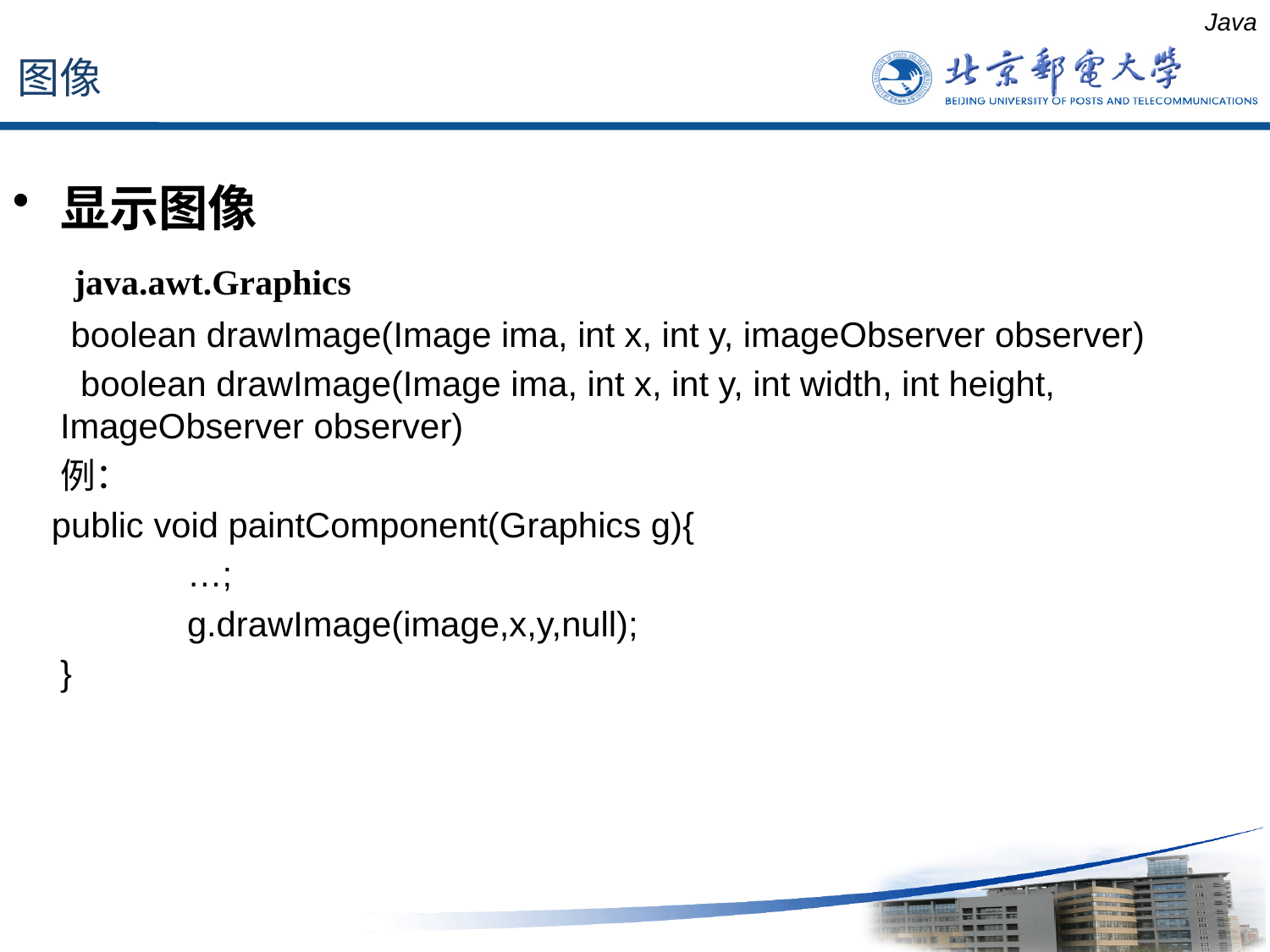

图像
Java
显示图像
     java.awt.Graphics
      boolean drawImage(Image ima, int x, int y, imageObserver observer)
       boolean drawImage(Image ima, int x, int y, int width, int height, ImageObserver observer)
	例：
    public void paintComponent(Graphics g){
		…;
		g.drawImage(image,x,y,null);
	}